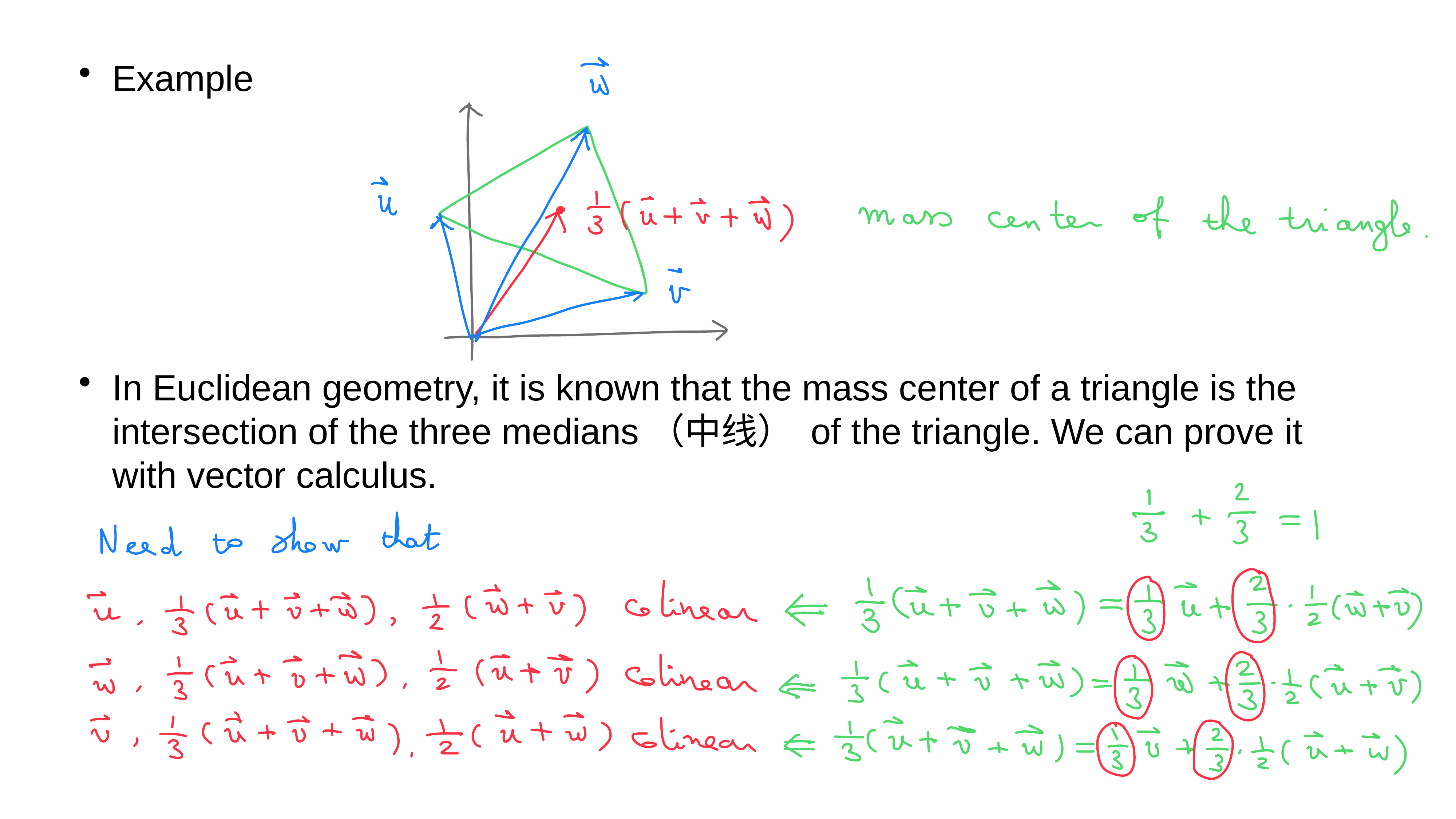

Example

In Euclidean geometry, it is known that the mass center of a triangle is the intersection of the three medians（中线） of the triangle. We can prove it with vector calculus.